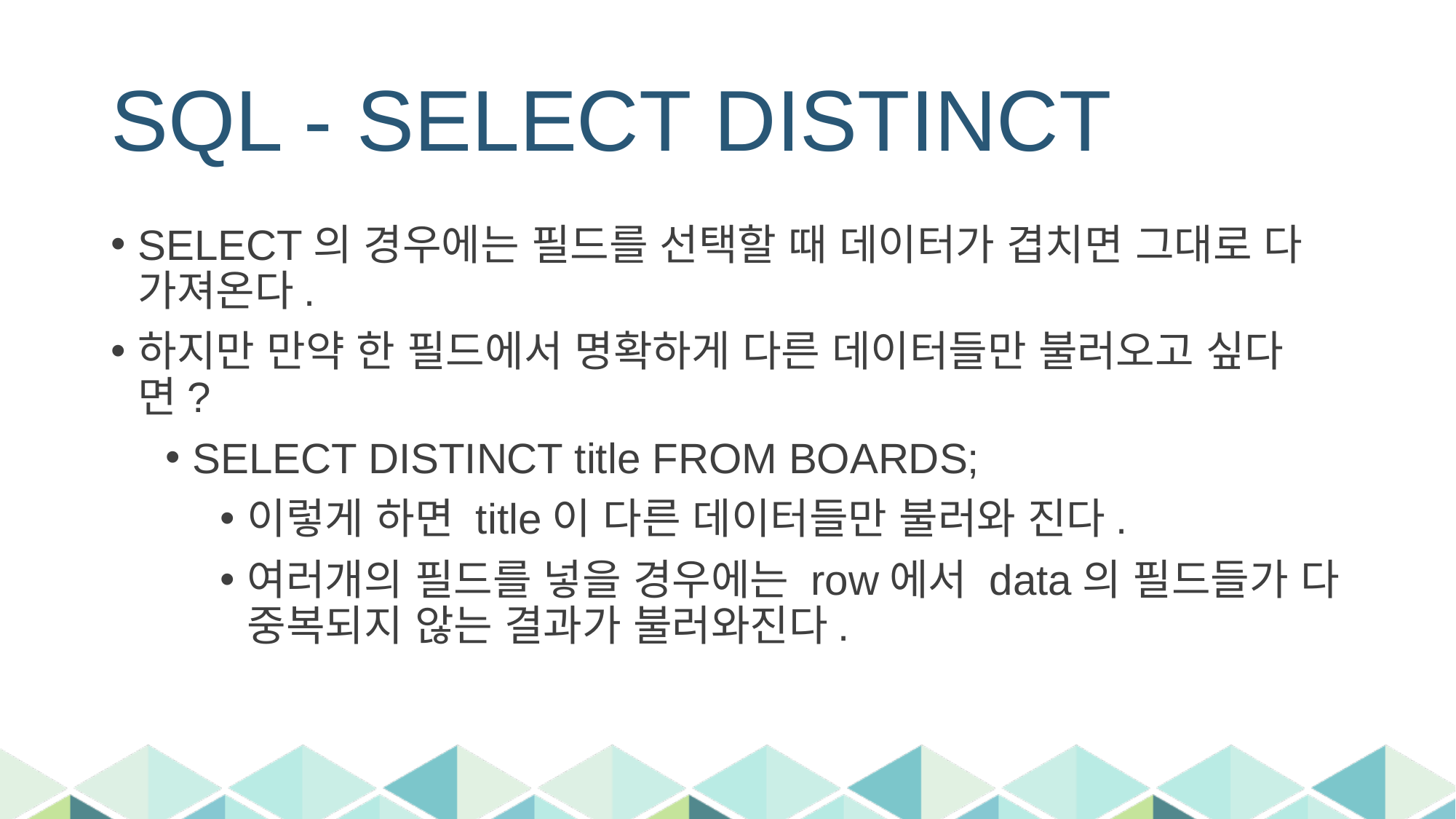

# SQL - SELECT DISTINCT
SELECT의 경우에는 필드를 선택할 때 데이터가 겹치면 그대로 다 가져온다.
하지만 만약 한 필드에서 명확하게 다른 데이터들만 불러오고 싶다면?
SELECT DISTINCT title FROM BOARDS;
이렇게 하면 title이 다른 데이터들만 불러와 진다.
여러개의 필드를 넣을 경우에는 row에서 data의 필드들가 다 중복되지 않는 결과가 불러와진다.